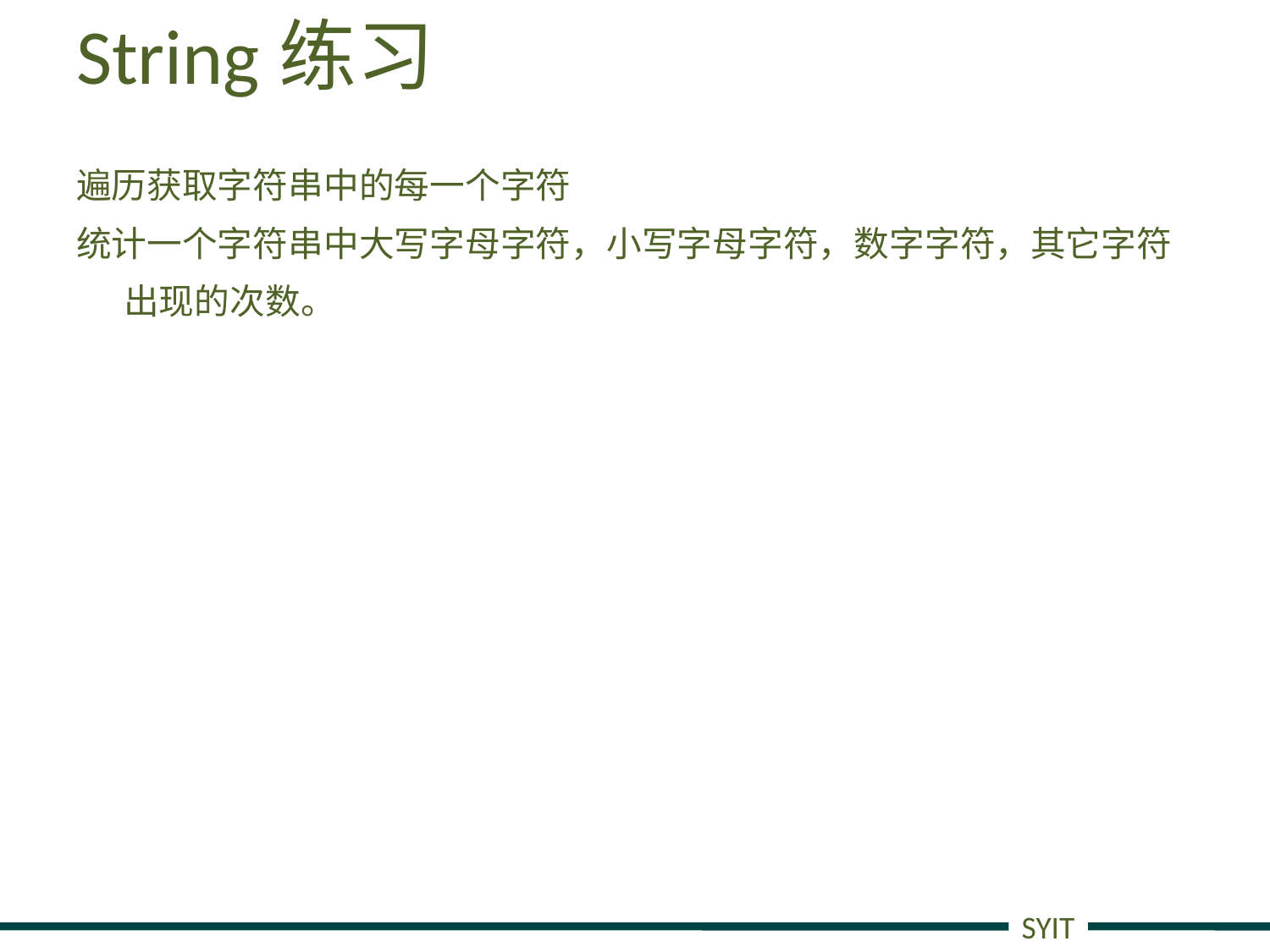

# String练习
遍历获取字符串中的每一个字符
统计一个字符串中大写字母字符，小写字母字符，数字字符，其它字符出现的次数。
SYIT